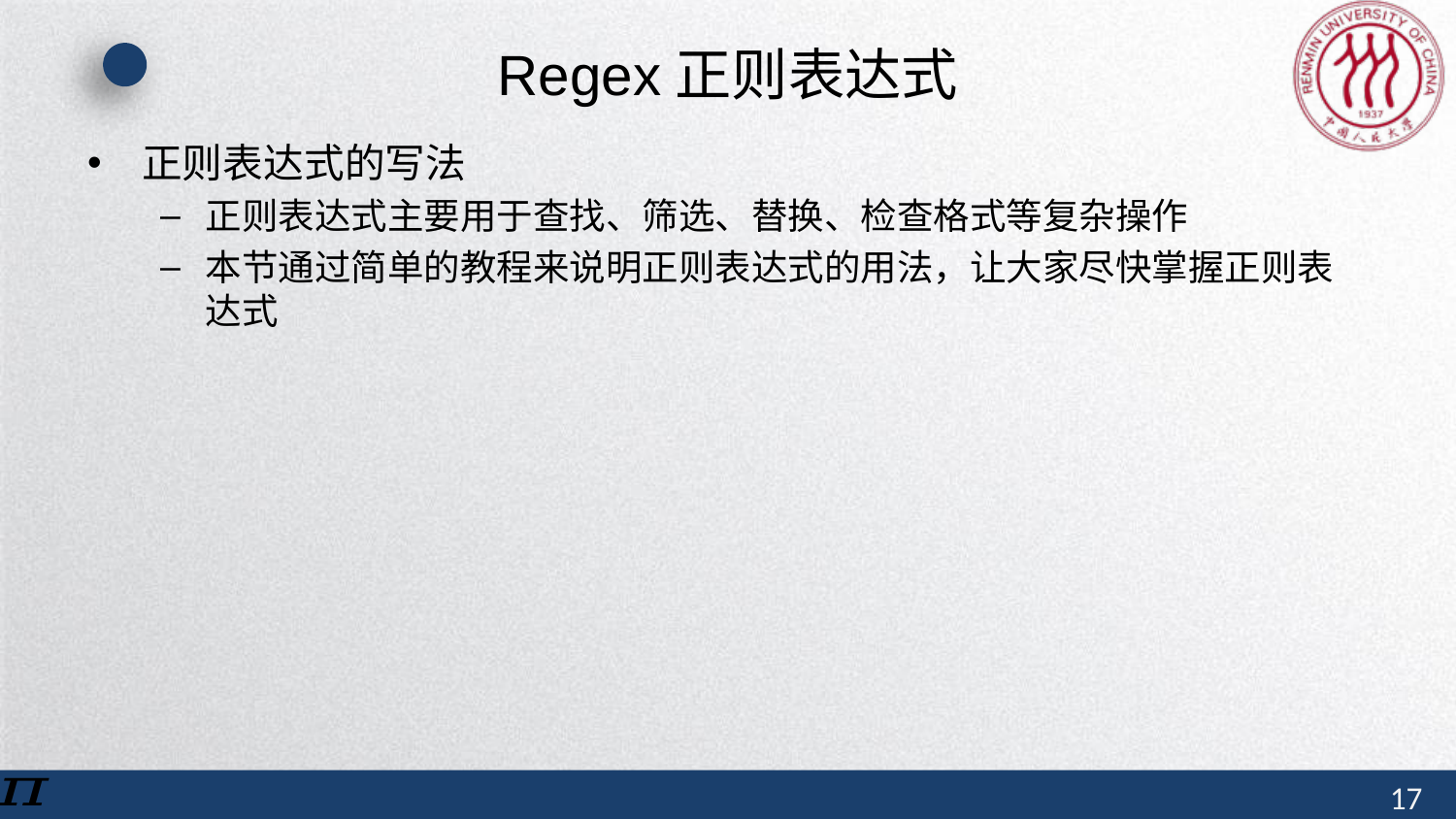

# Regex正则表达式
正则表达式的写法
正则表达式主要用于查找、筛选、替换、检查格式等复杂操作
本节通过简单的教程来说明正则表达式的用法，让大家尽快掌握正则表达式